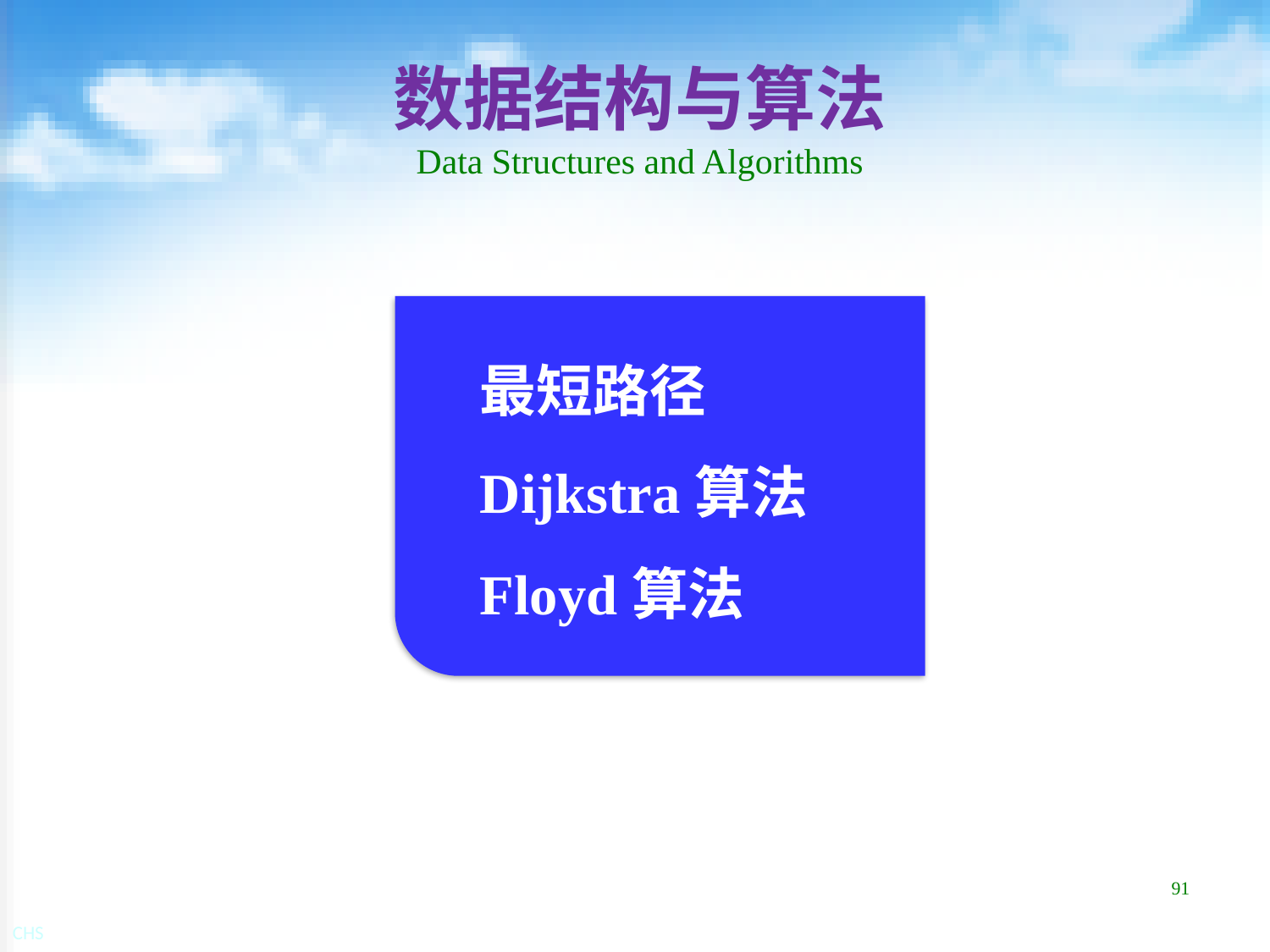

# 数据结构与算法 Data Structures and Algorithms

最短路径
Dijkstra算法
Floyd算法
91